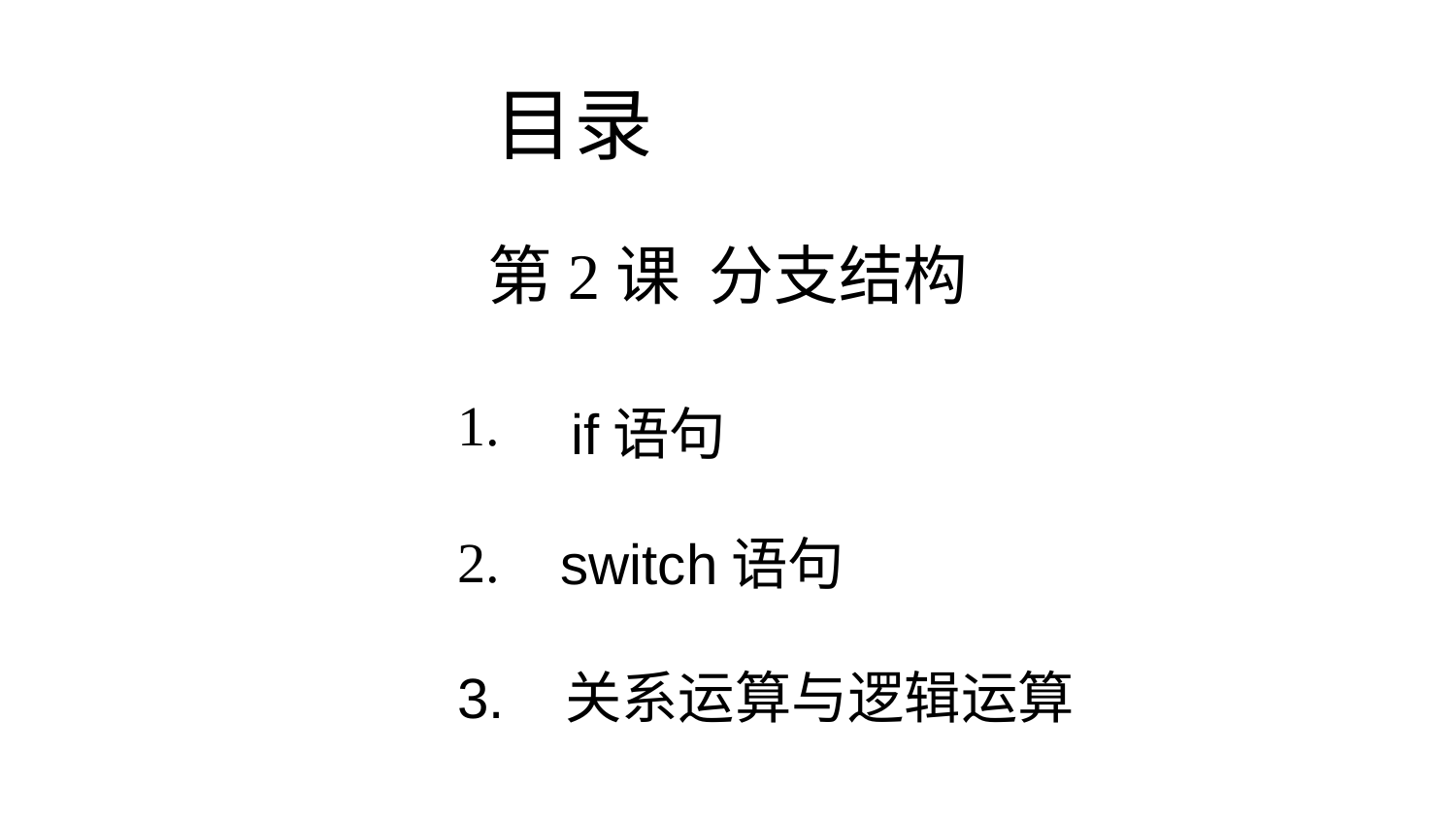

# 目录
第2课  分支结构

 关系运算与逻辑运算
if语句
switch语句
2